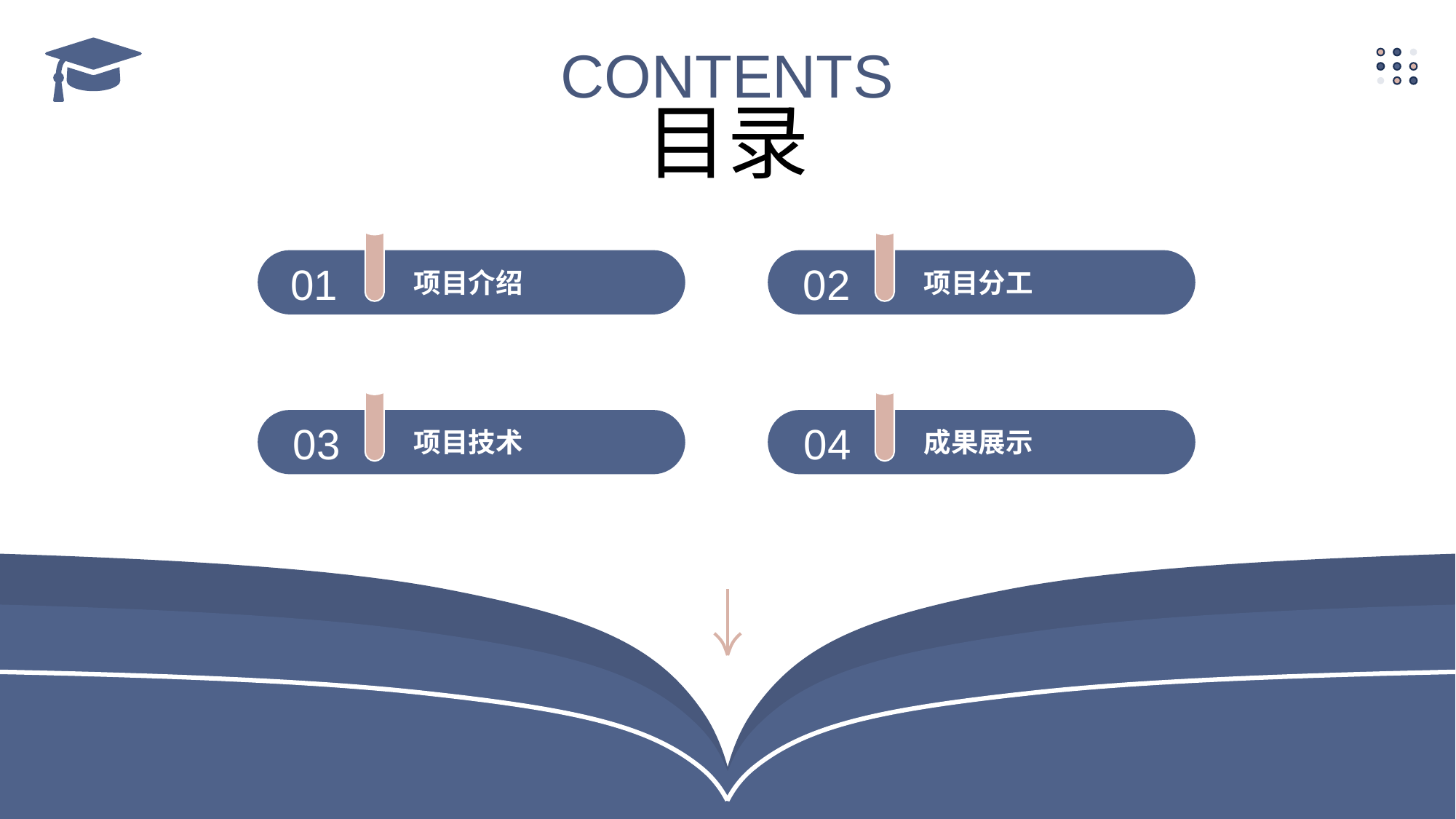

CONTENTS

目录

01
项目介绍

02
项目分工

03
项目技术

04
成果展示